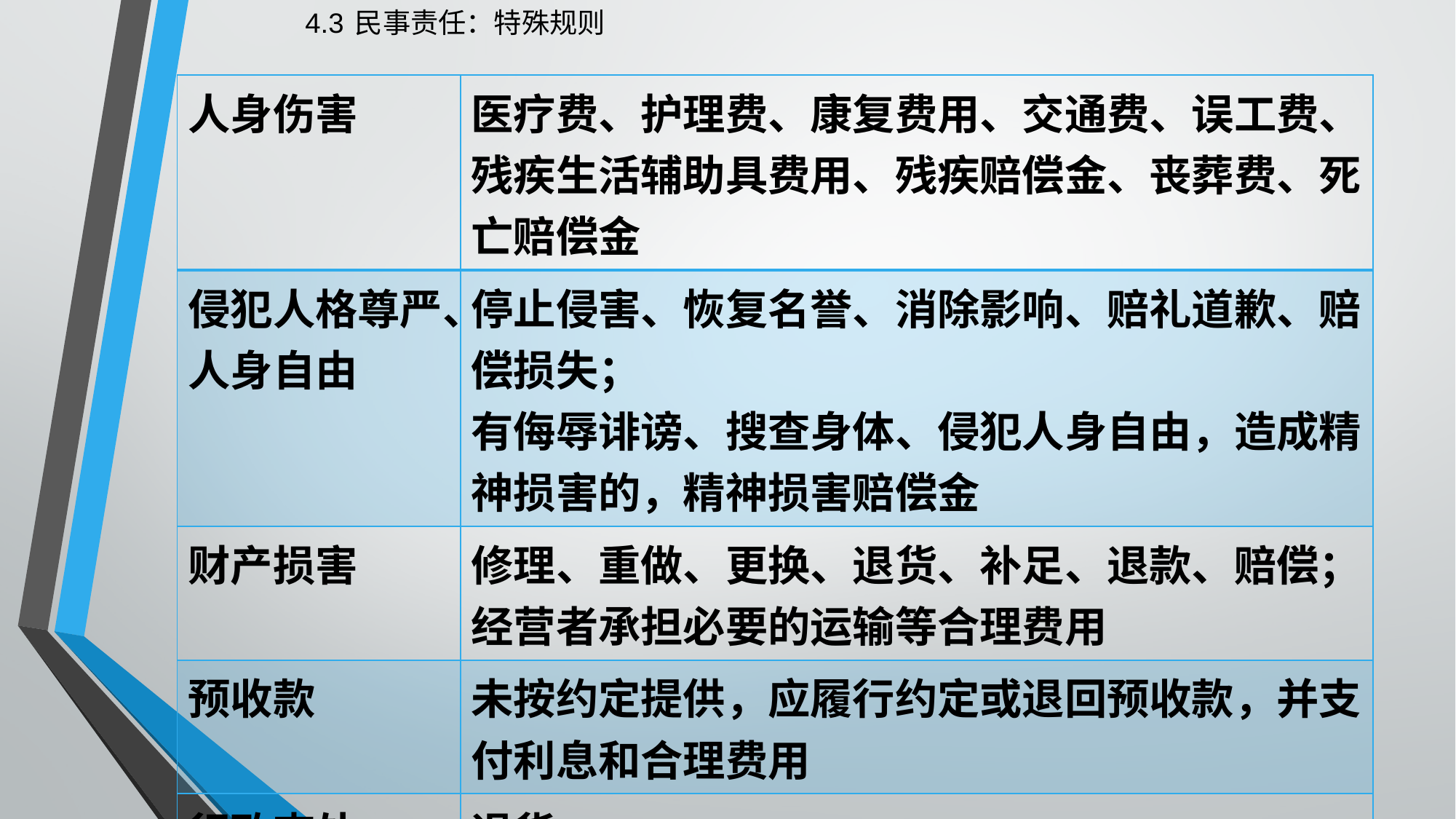

# 4.3 民事责任：特殊规则
| 人身伤害 | 医疗费、护理费、康复费用、交通费、误工费、残疾生活辅助具费用、残疾赔偿金、丧葬费、死亡赔偿金 |
| --- | --- |
| 侵犯人格尊严、人身自由 | 停止侵害、恢复名誉、消除影响、赔礼道歉、赔偿损失； 有侮辱诽谤、搜查身体、侵犯人身自由，造成精神损害的，精神损害赔偿金 |
| 财产损害 | 修理、重做、更换、退货、补足、退款、赔偿； 经营者承担必要的运输等合理费用 |
| 预收款 | 未按约定提供，应履行约定或退回预收款，并支付利息和合理费用 |
| 行政查处 | 退货 |